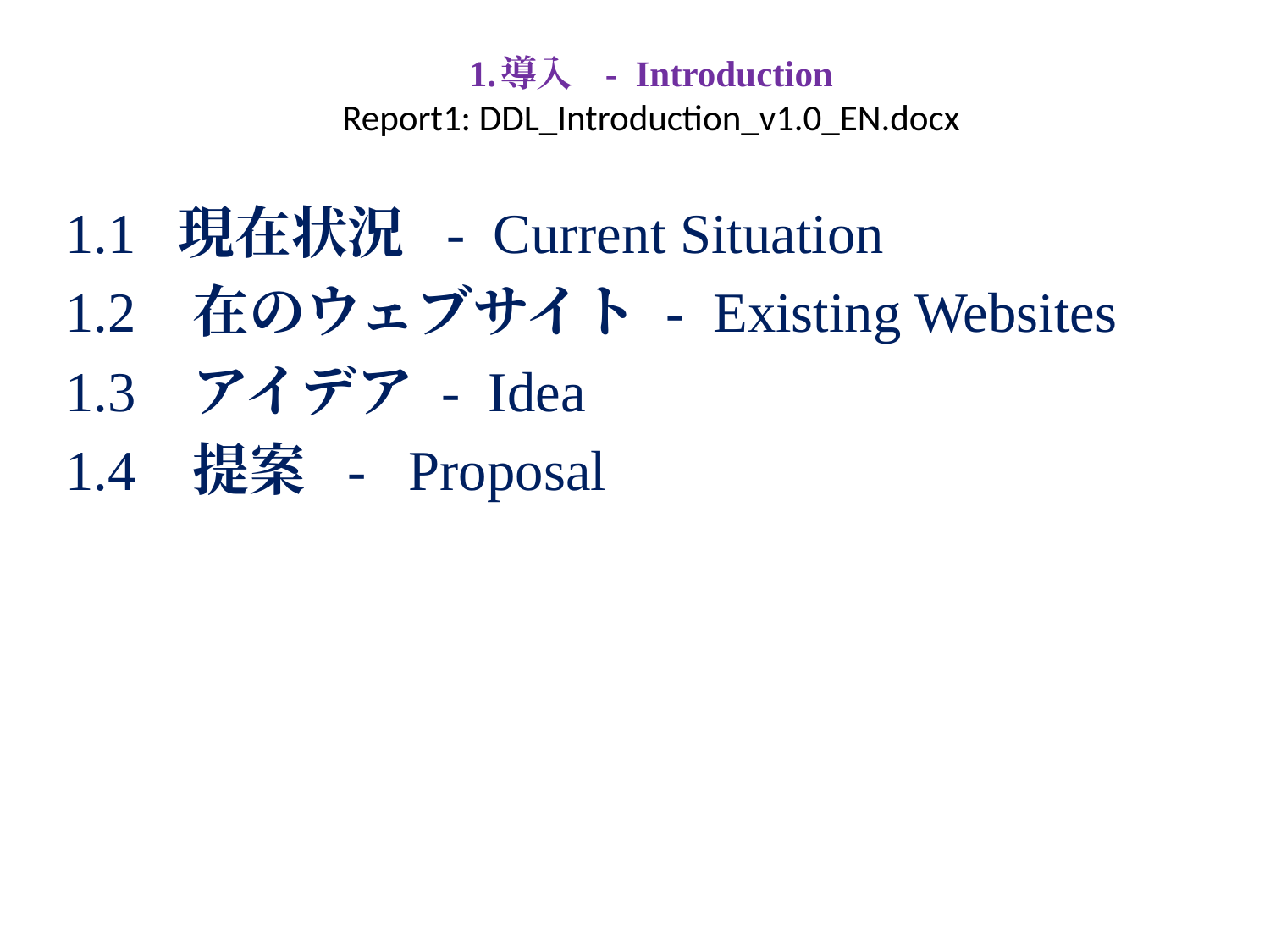

1.導入   -  Introduction
Report1: DDL_Introduction_v1.0_EN.docx
1.1  現在状況  -  Current Situation
1.2   在のウェブサイト -  Existing Websites
1.3   アイデア -  Idea
1.4   提案  -   Proposal